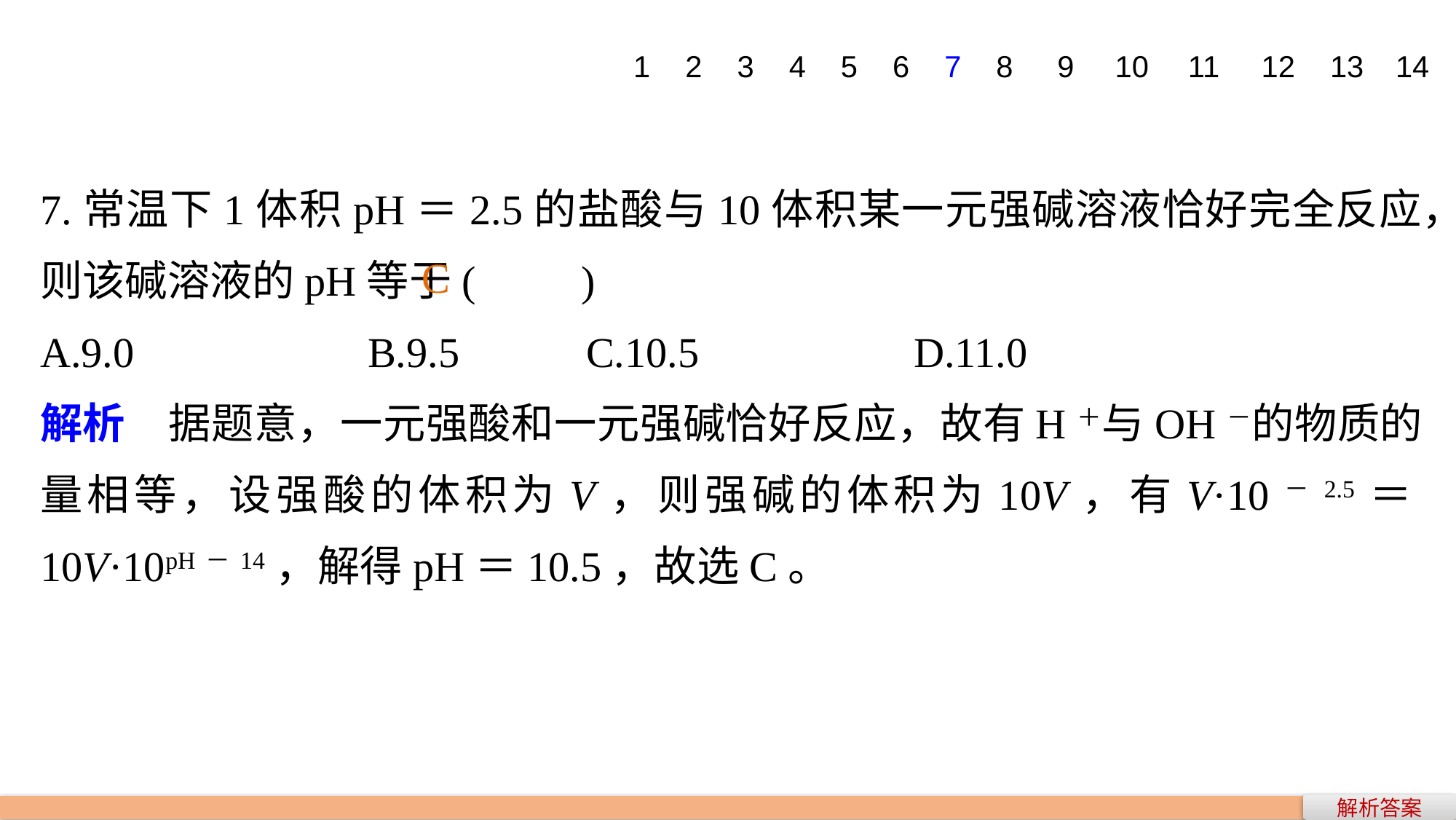

1
2
3
4
5
6
7
8
9
10
11
12
13
14
7.常温下1体积pH＝2.5的盐酸与10体积某一元强碱溶液恰好完全反应，则该碱溶液的pH等于(　　)
A.9.0  		B.9.5		C.10.5  		D.11.0
解析　据题意，一元强酸和一元强碱恰好反应，故有H＋与OH－的物质的量相等，设强酸的体积为V，则强碱的体积为10V，有V·10－2.5＝10V·10pH－14，解得pH＝10.5，故选C。
C
解析答案